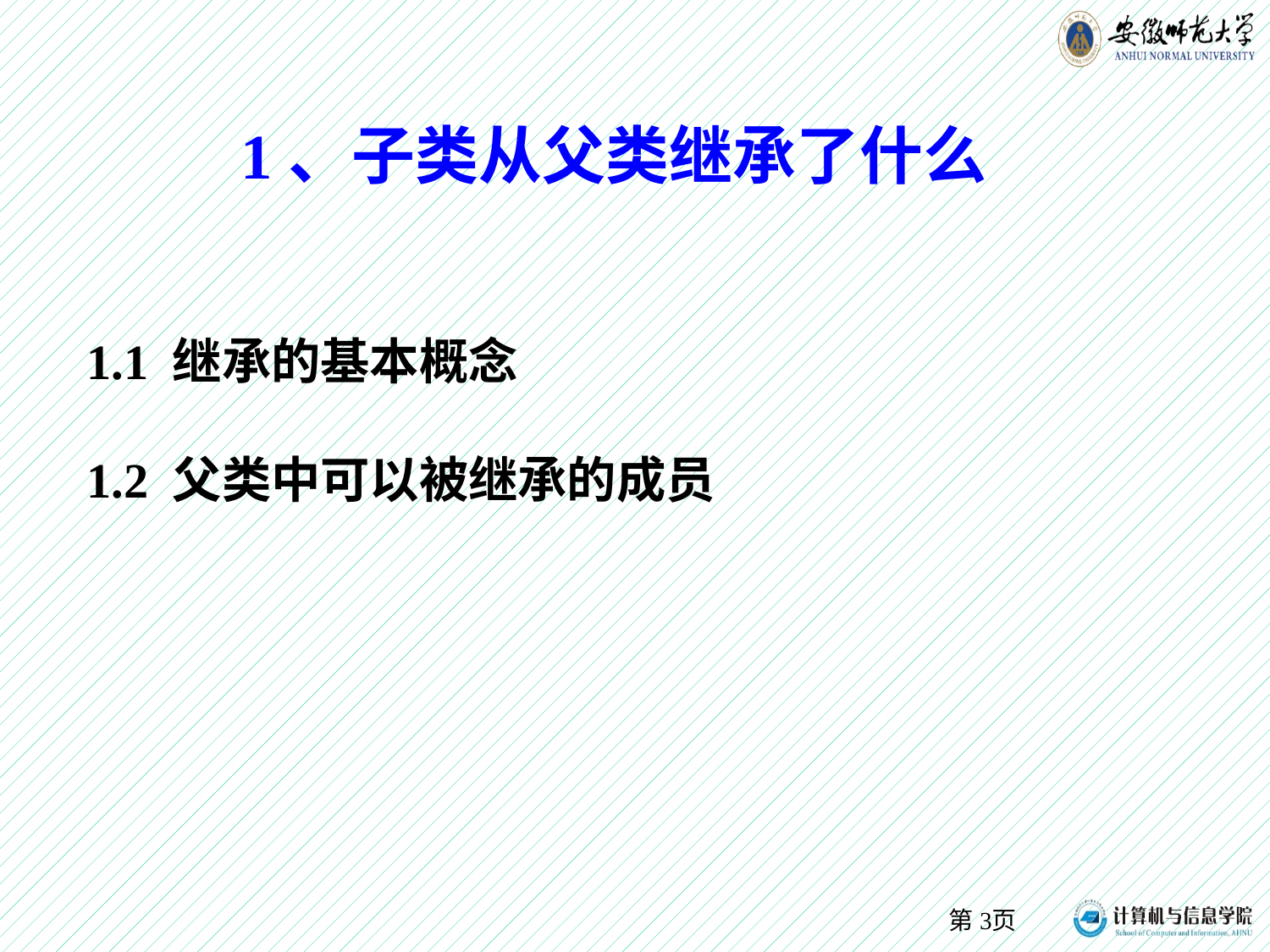

# 1、子类从父类继承了什么
1.1 继承的基本概念
1.2 父类中可以被继承的成员
第3页